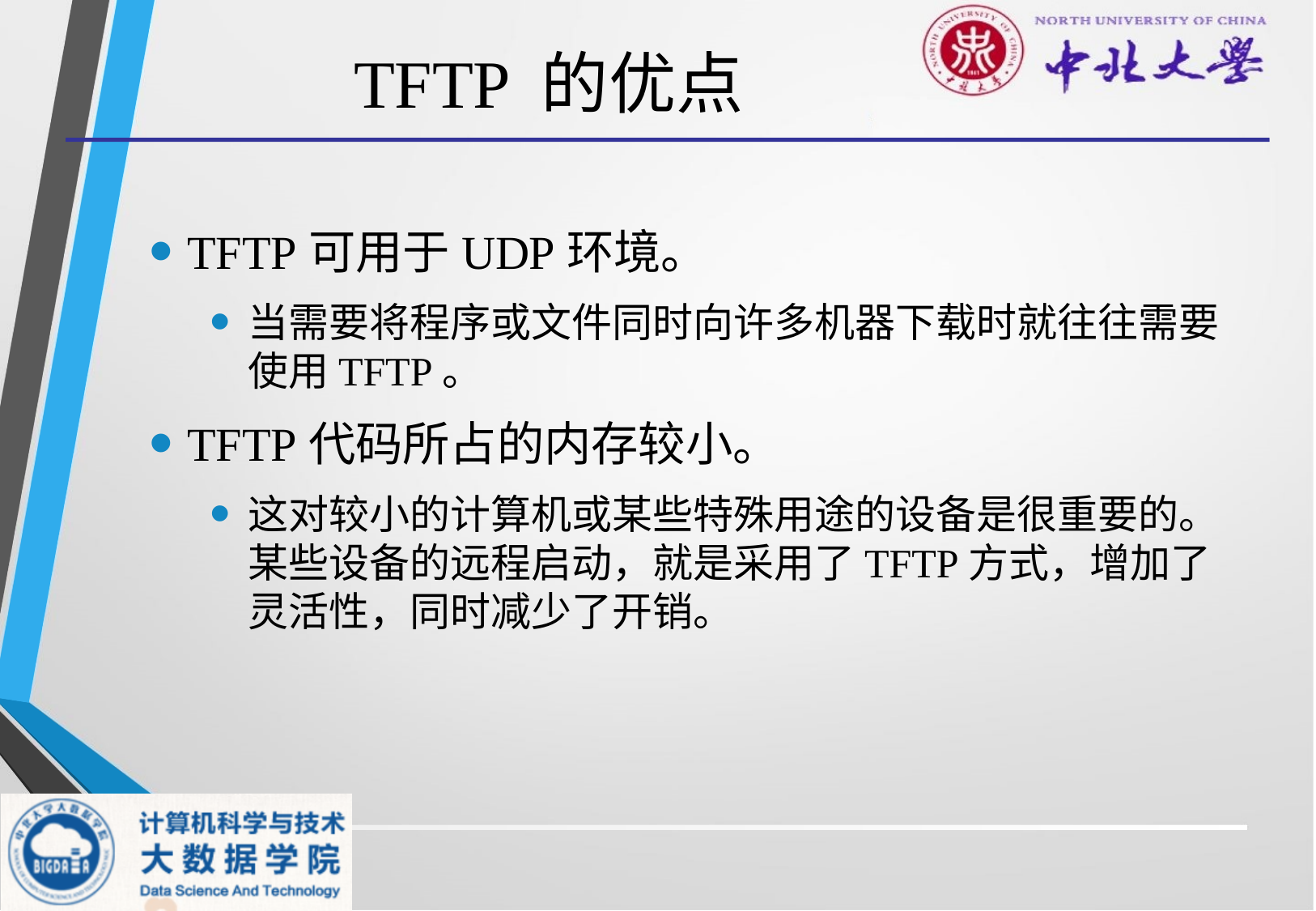

# TFTP 的优点
TFTP可用于UDP环境。
当需要将程序或文件同时向许多机器下载时就往往需要使用TFTP。
TFTP代码所占的内存较小。
这对较小的计算机或某些特殊用途的设备是很重要的。某些设备的远程启动，就是采用了TFTP方式，增加了灵活性，同时减少了开销。
43